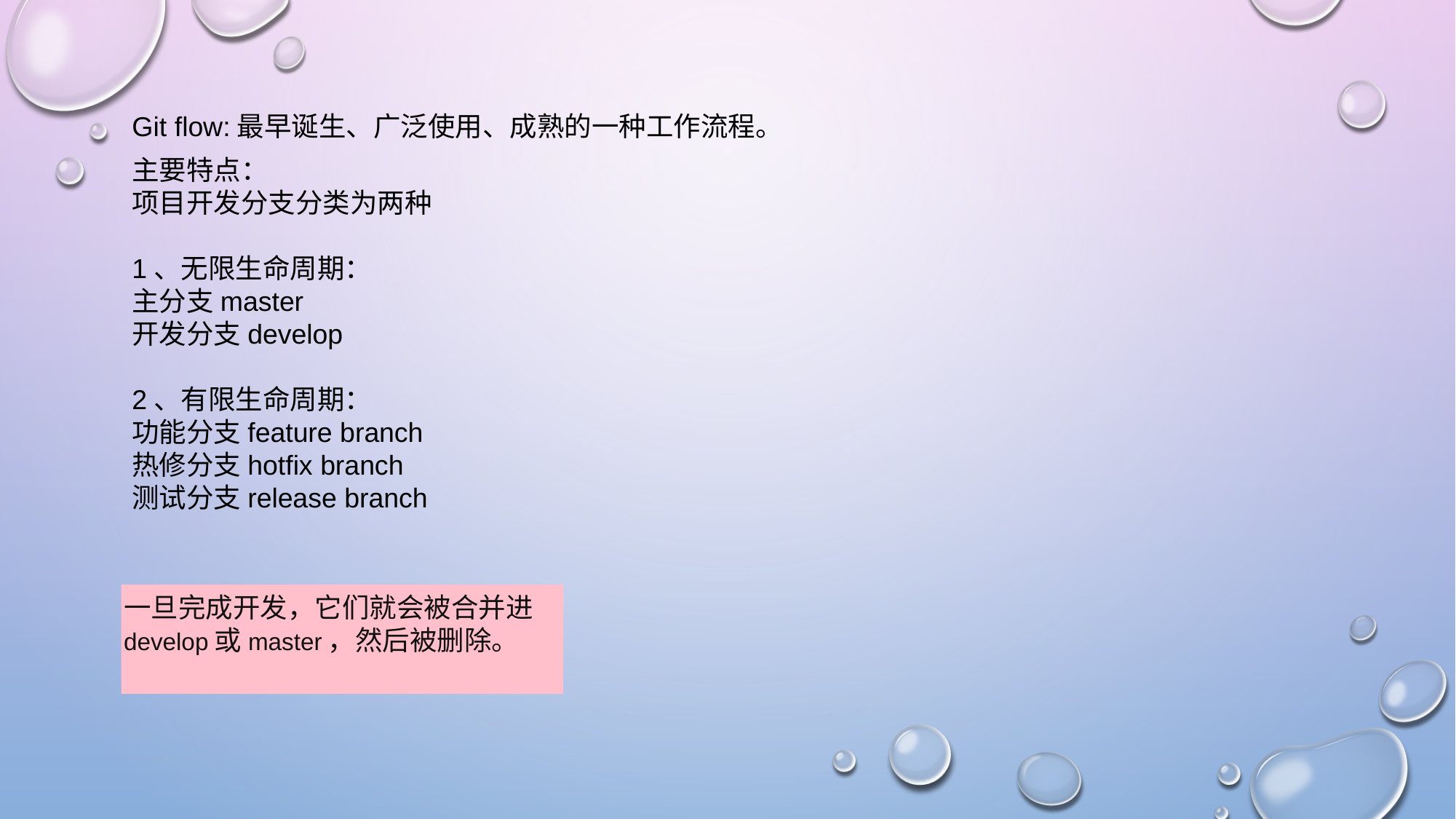

Git flow:最早诞生、广泛使用、成熟的一种工作流程。
主要特点：
项目开发分支分类为两种

1、无限生命周期：
主分支master
开发分支develop

2、有限生命周期：
功能分支feature branch
热修分支hotfix branch
测试分支release branch

一旦完成开发，它们就会被合并进develop或master，然后被删除。